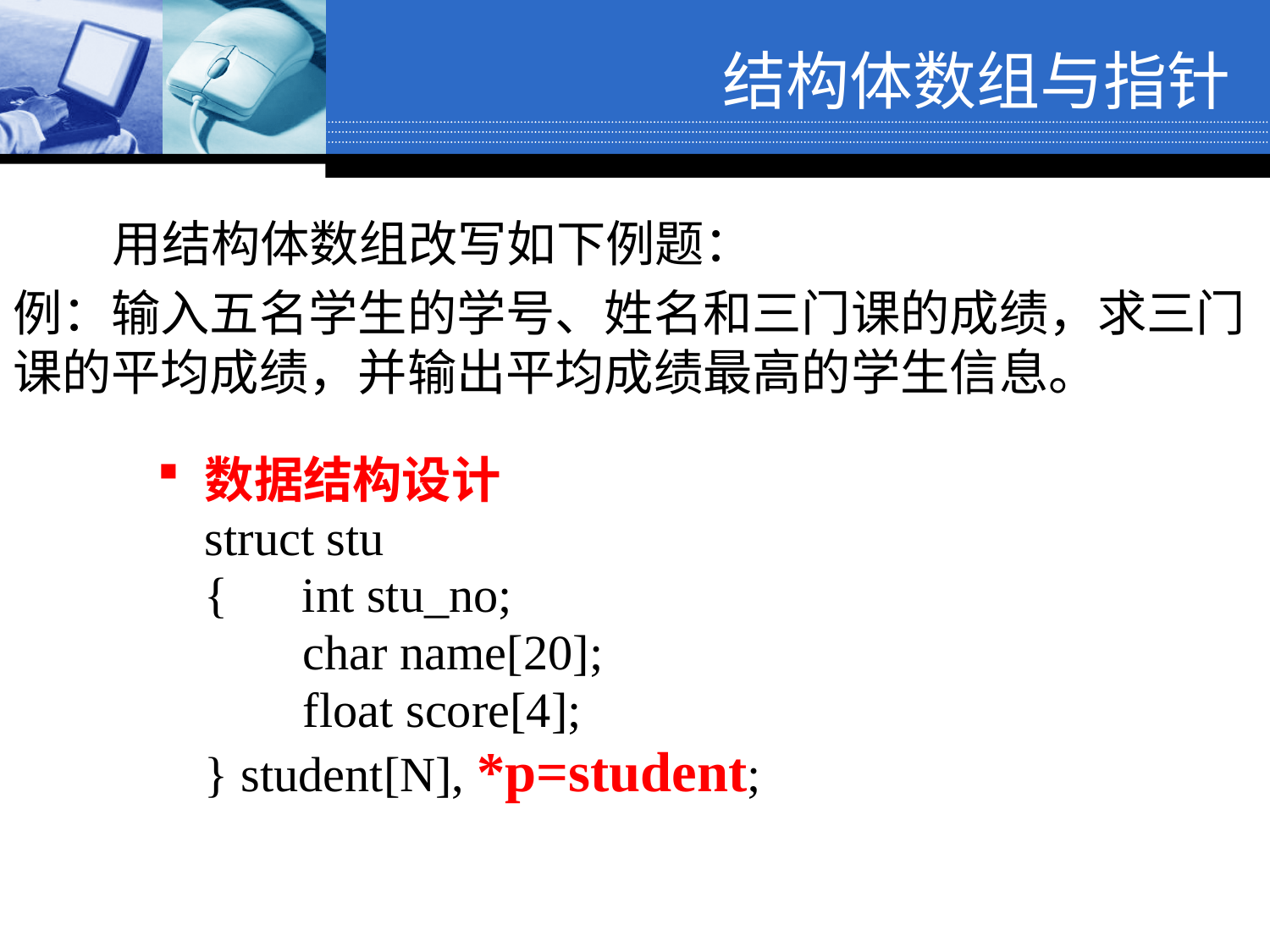

结构体数组与指针
        用结构体数组改写如下例题：
例：输入五名学生的学号、姓名和三门课的成绩，求三门课的平均成绩，并输出平均成绩最高的学生信息。

数据结构设计
	struct stu
	{      int stu_no;
	        char name[20];
	        float score[4];
	} student[N], *p=student;